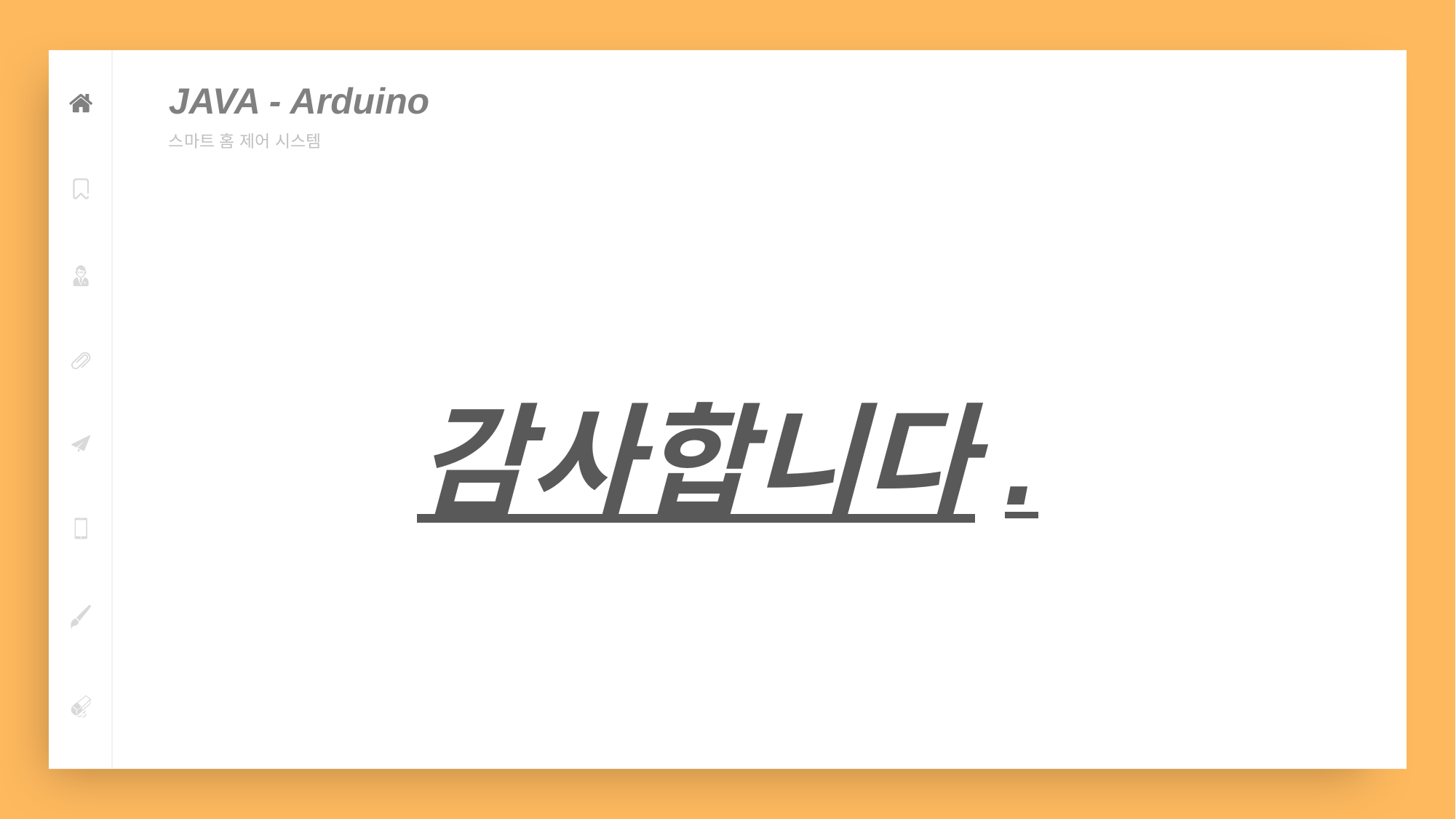

JAVA - Arduino
스마트 홈 제어 시스템

감사합니다.